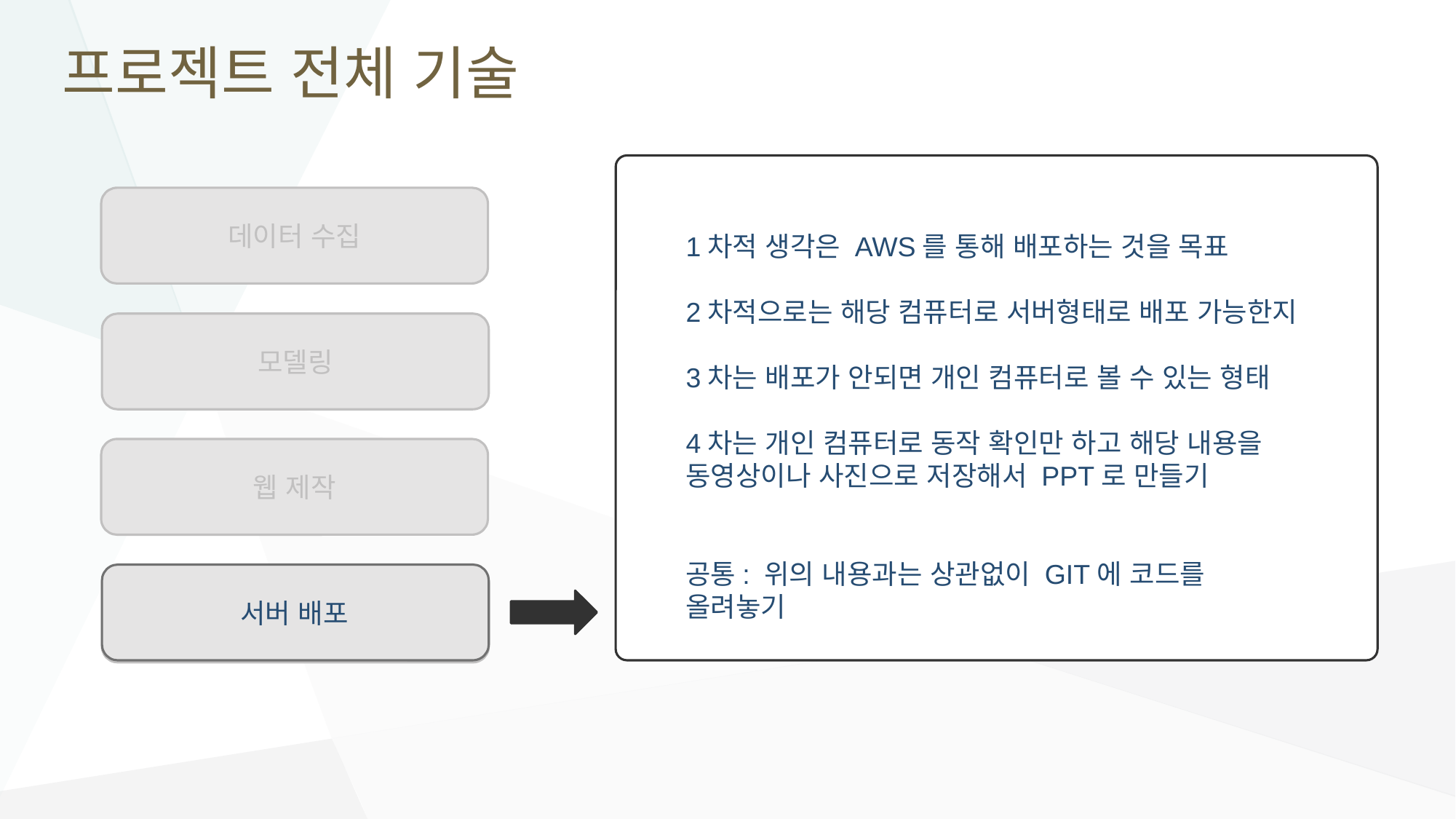

# 프로젝트 전체 기술

데이터 수집
1차적 생각은 AWS를 통해 배포하는 것을 목표

2차적으로는 해당 컴퓨터로 서버형태로 배포 가능한지

3차는 배포가 안되면 개인 컴퓨터로 볼 수 있는 형태

4차는 개인 컴퓨터로 동작 확인만 하고 해당 내용을
동영상이나 사진으로 저장해서 PPT로 만들기

공통: 위의 내용과는 상관없이 GIT에 코드를 올려놓기

모델링

웹 제작

서버 배포

서버 배포